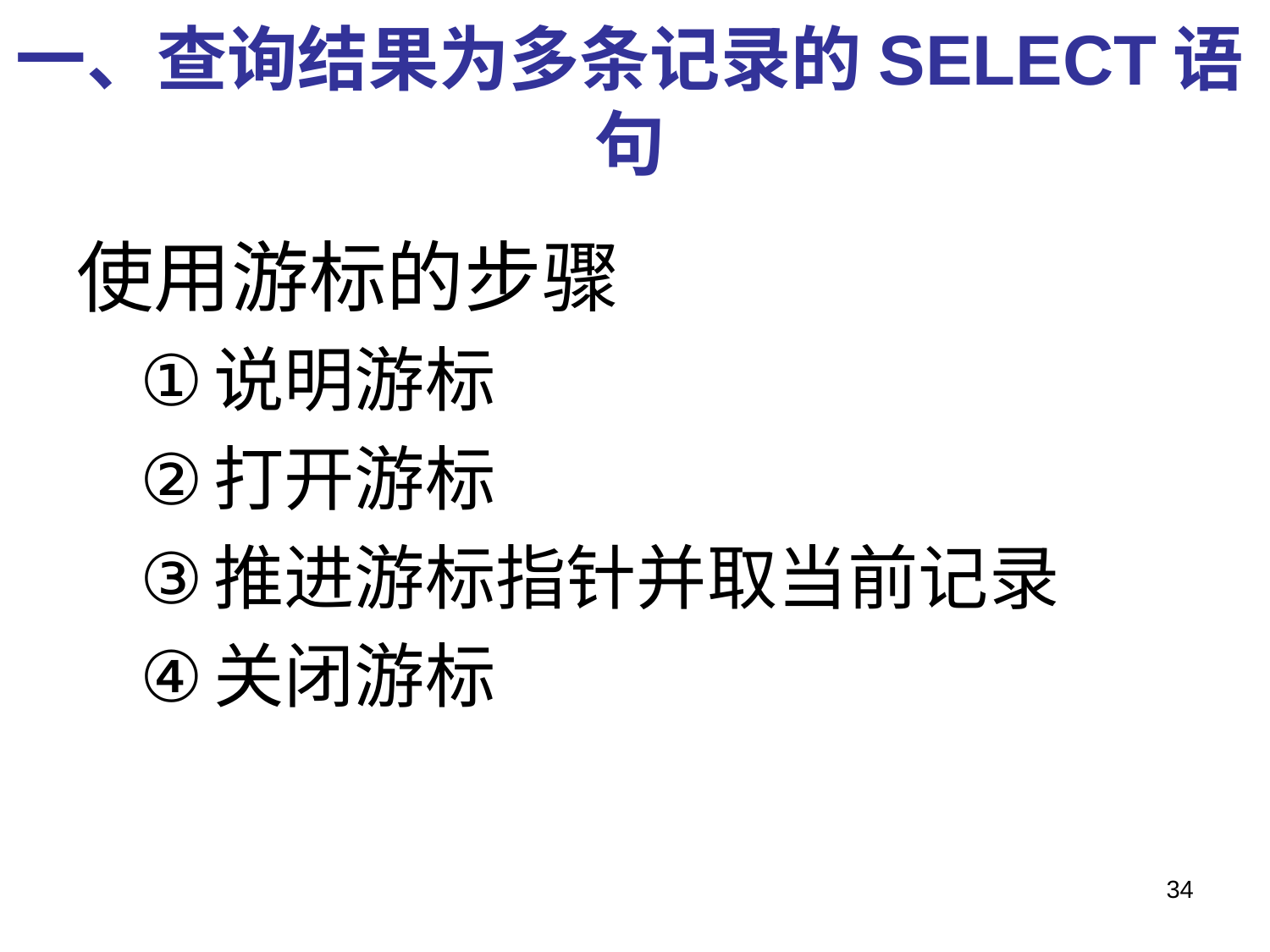

# 一、查询结果为多条记录的SELECT语句
使用游标的步骤
说明游标
打开游标
推进游标指针并取当前记录
关闭游标

34